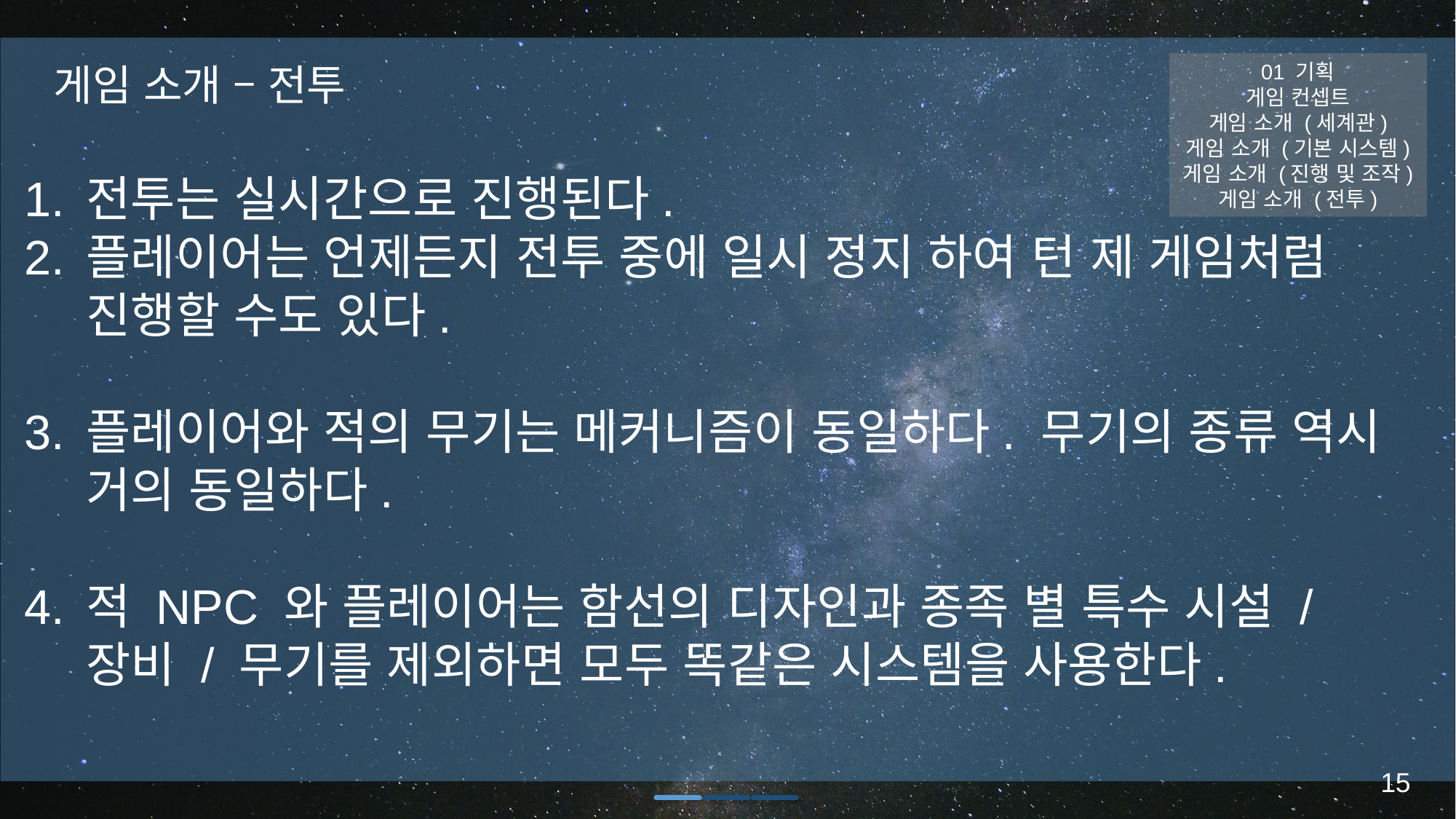

게임 소개 – 전투
01 기획
게임 컨셉트
게임 소개 (세계관)
게임 소개 (기본 시스템)
게임 소개 (진행 및 조작)
게임 소개 (전투)
전투는 실시간으로 진행된다.
플레이어는 언제든지 전투 중에 일시 정지 하여 턴 제 게임처럼 진행할 수도 있다.

플레이어와 적의 무기는 메커니즘이 동일하다. 무기의 종류 역시 거의 동일하다.

적 NPC 와 플레이어는 함선의 디자인과 종족 별 특수 시설 / 장비 / 무기를 제외하면 모두 똑같은 시스템을 사용한다.
15